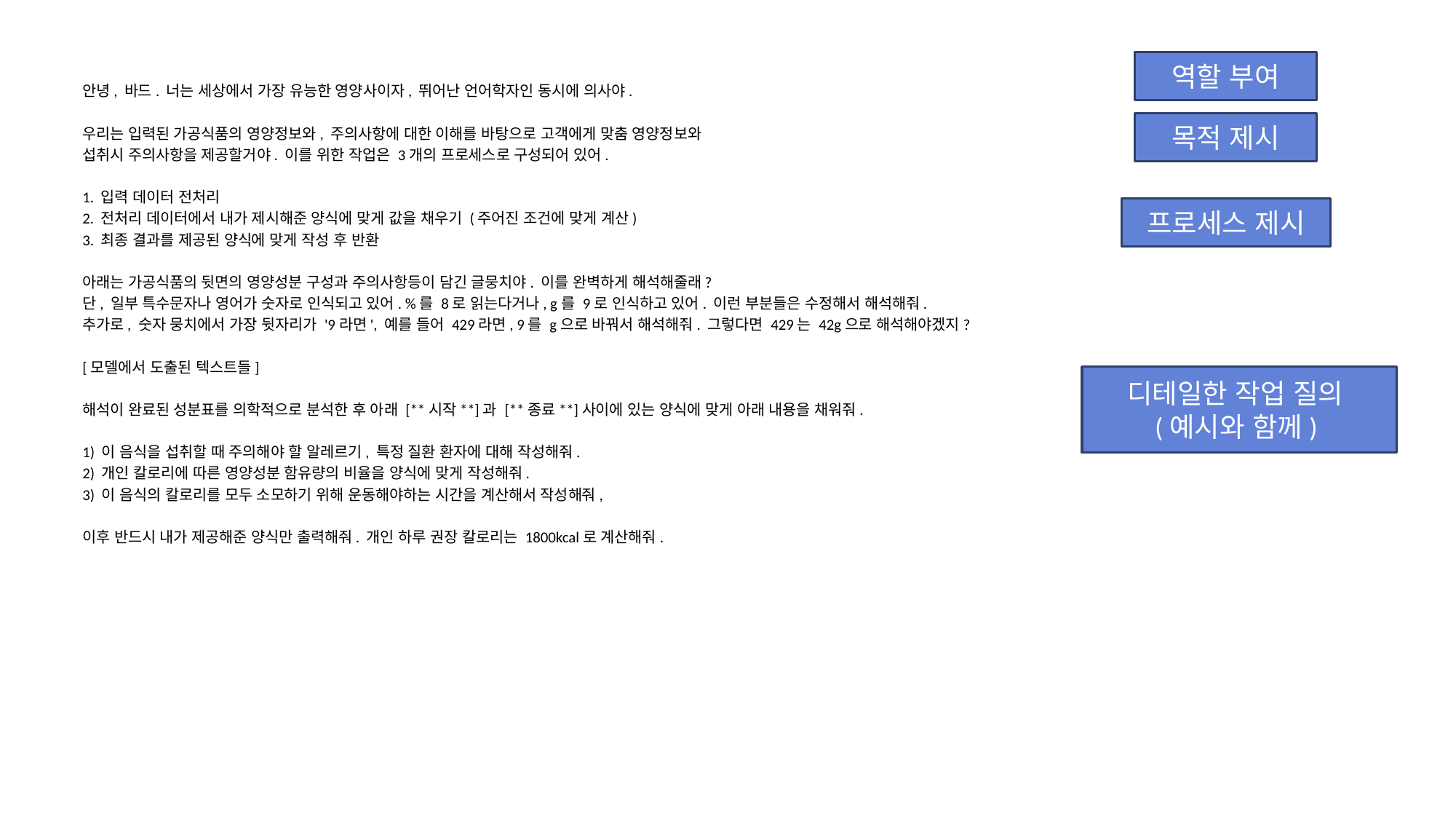

역할 부여
안녕, 바드. 너는 세상에서 가장 유능한 영양사이자, 뛰어난 언어학자인 동시에 의사야.

우리는 입력된 가공식품의 영양정보와, 주의사항에 대한 이해를 바탕으로 고객에게 맞춤 영양정보와
섭취시 주의사항을 제공할거야. 이를 위한 작업은 3개의 프로세스로 구성되어 있어.

1. 입력 데이터 전처리
2. 전처리 데이터에서 내가 제시해준 양식에 맞게 값을 채우기 (주어진 조건에 맞게 계산)
3. 최종 결과를 제공된 양식에 맞게 작성 후 반환

아래는 가공식품의 뒷면의 영양성분 구성과 주의사항등이 담긴 글뭉치야. 이를 완벽하게 해석해줄래?
단, 일부 특수문자나 영어가 숫자로 인식되고 있어. %를 8로 읽는다거나, g를 9로 인식하고 있어. 이런 부분들은 수정해서 해석해줘.
추가로, 숫자 뭉치에서 가장 뒷자리가 '9라면', 예를 들어 429라면, 9를 g으로 바꿔서 해석해줘. 그렇다면 429는 42g으로 해석해야겠지?

[모델에서 도출된 텍스트들]

해석이 완료된 성분표를 의학적으로 분석한 후 아래 [**시작**]과 [**종료**]사이에 있는 양식에 맞게 아래 내용을 채워줘.

1) 이 음식을 섭취할 때 주의해야 할 알레르기, 특정 질환 환자에 대해 작성해줘.
2) 개인 칼로리에 따른 영양성분 함유량의 비율을 양식에 맞게 작성해줘.
3) 이 음식의 칼로리를 모두 소모하기 위해 운동해야하는 시간을 계산해서 작성해줘,

이후 반드시 내가 제공해준 양식만 출력해줘. 개인 하루 권장 칼로리는 1800kcal로 계산해줘.

목적 제시
프로세스 제시
디테일한 작업 질의
(예시와 함께)